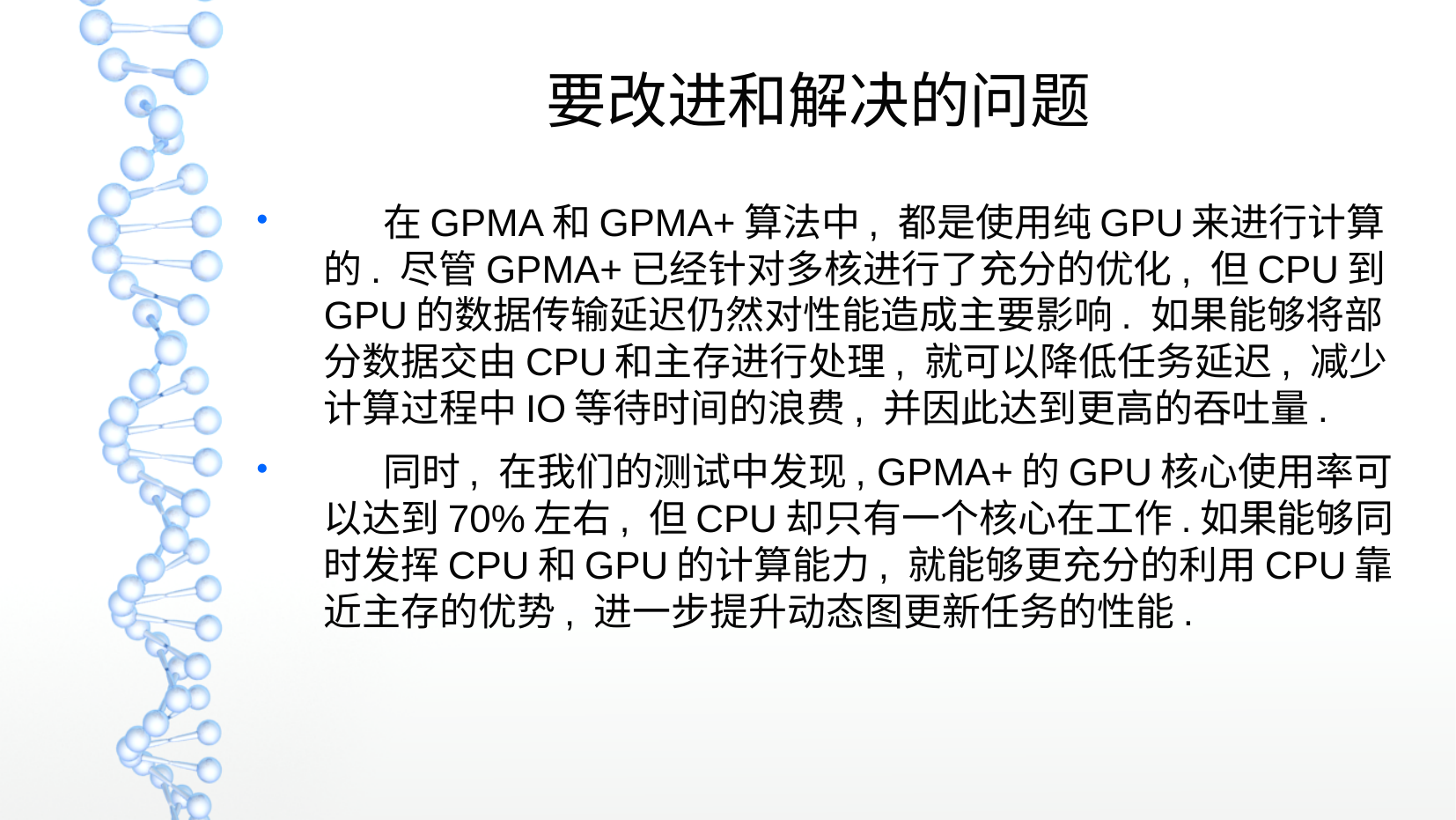

要改进和解决的问题
      在GPMA和GPMA+算法中, 都是使用纯GPU来进行计算的. 尽管GPMA+已经针对多核进行了充分的优化, 但CPU到GPU的数据传输延迟仍然对性能造成主要影响. 如果能够将部分数据交由CPU和主存进行处理, 就可以降低任务延迟, 减少计算过程中IO等待时间的浪费, 并因此达到更高的吞吐量.
      同时, 在我们的测试中发现, GPMA+的GPU核心使用率可以达到70%左右, 但CPU却只有一个核心在工作.如果能够同时发挥CPU和GPU的计算能力, 就能够更充分的利用CPU靠近主存的优势, 进一步提升动态图更新任务的性能.